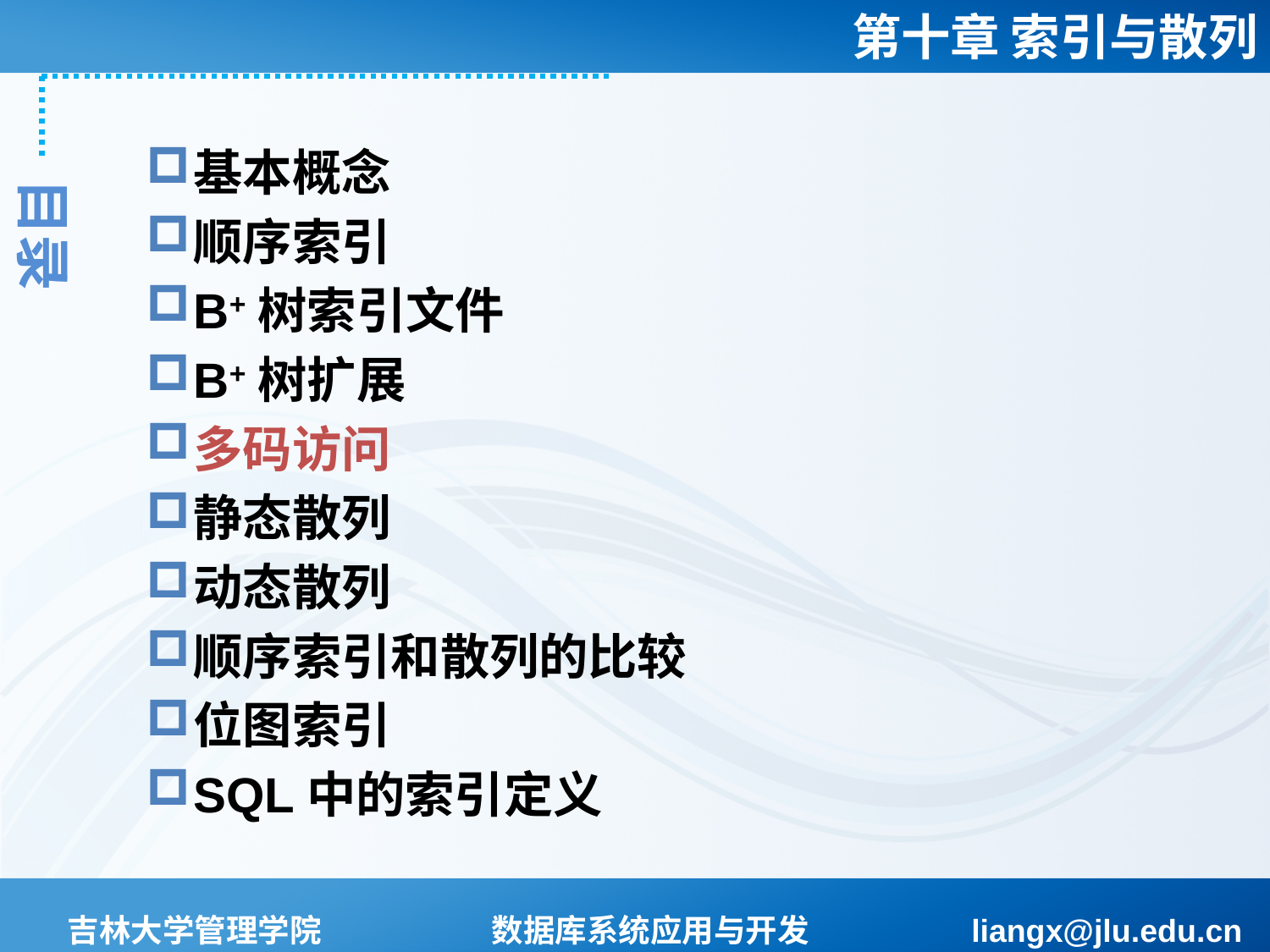

基本概念
顺序索引
B+树索引文件
B+树扩展
多码访问
静态散列
动态散列
顺序索引和散列的比较
位图索引
SQL中的索引定义

目录